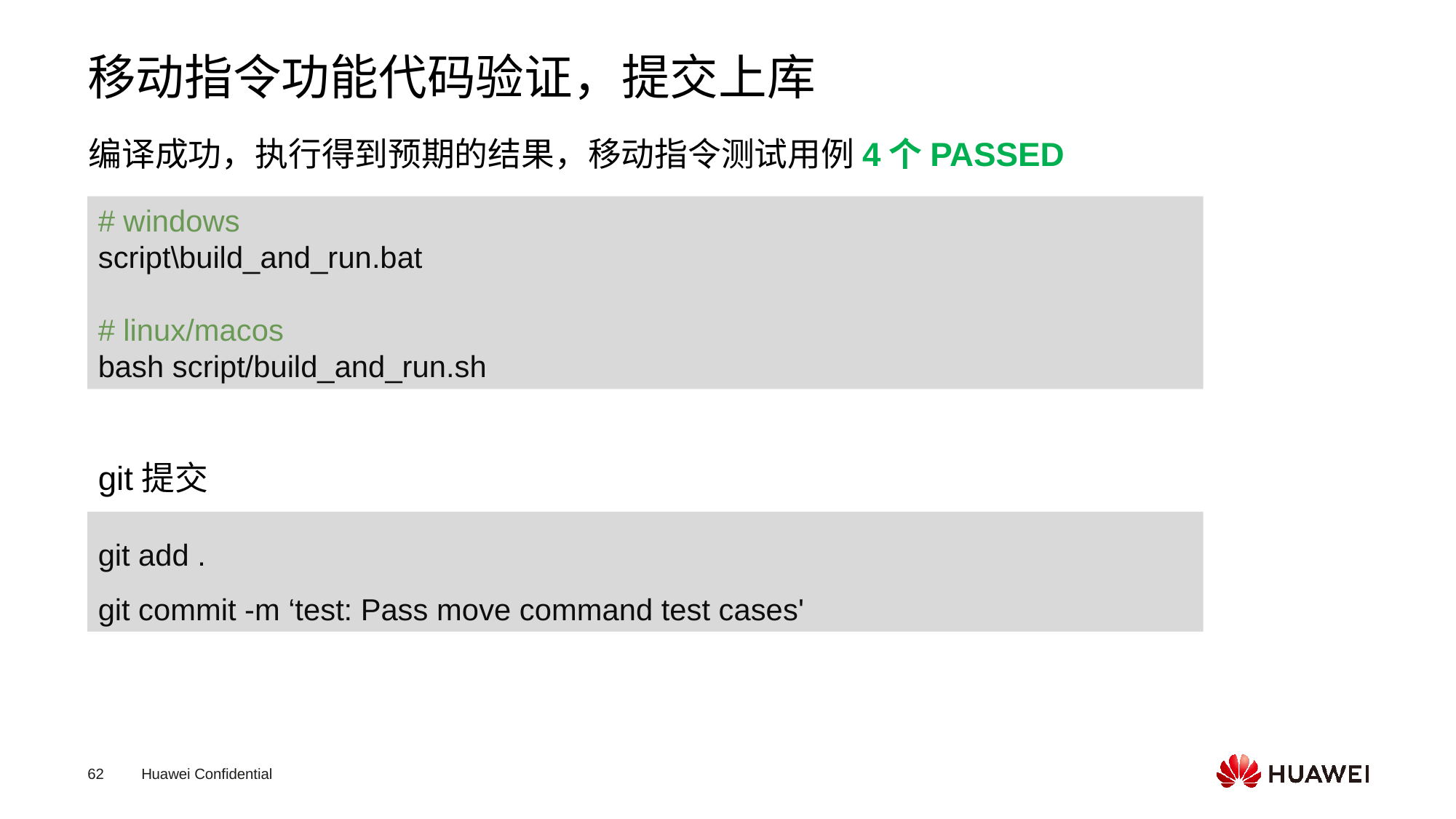

# 移动指令功能代码验证，提交上库
编译成功，执行得到预期的结果，移动指令测试用例4个PASSED
# windows
script\build_and_run.bat
# linux/macos
bash script/build_and_run.sh
git提交
git add .
git commit -m ‘test: Pass move command test cases'